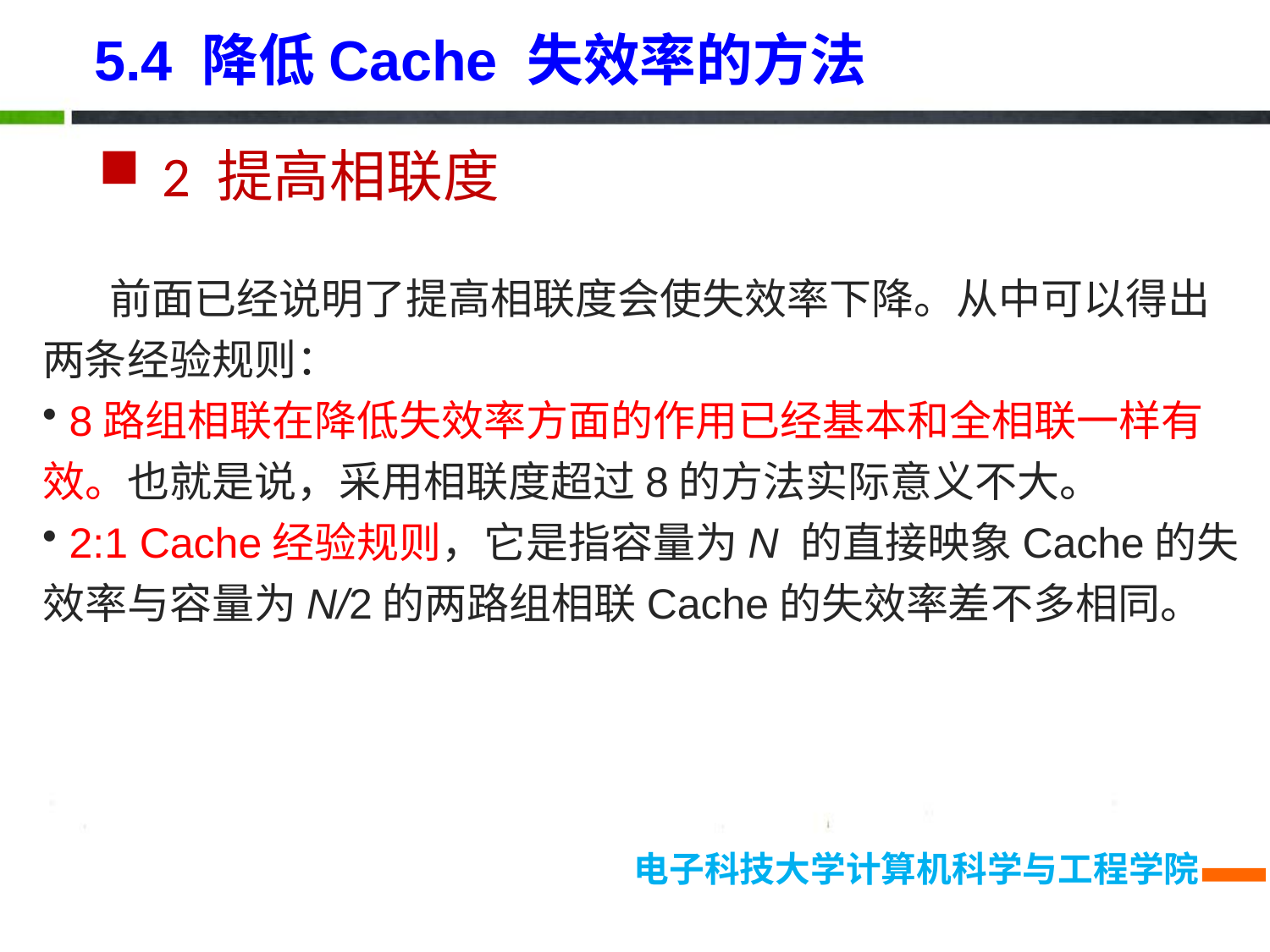

5.4 降低Cache 失效率的方法
2 提高相联度
      前面已经说明了提高相联度会使失效率下降。从中可以得出两条经验规则：
 8路组相联在降低失效率方面的作用已经基本和全相联一样有效。也就是说，采用相联度超过8的方法实际意义不大。
 2:1 Cache经验规则，它是指容量为N 的直接映象Cache的失效率与容量为N/2的两路组相联Cache的失效率差不多相同。
18